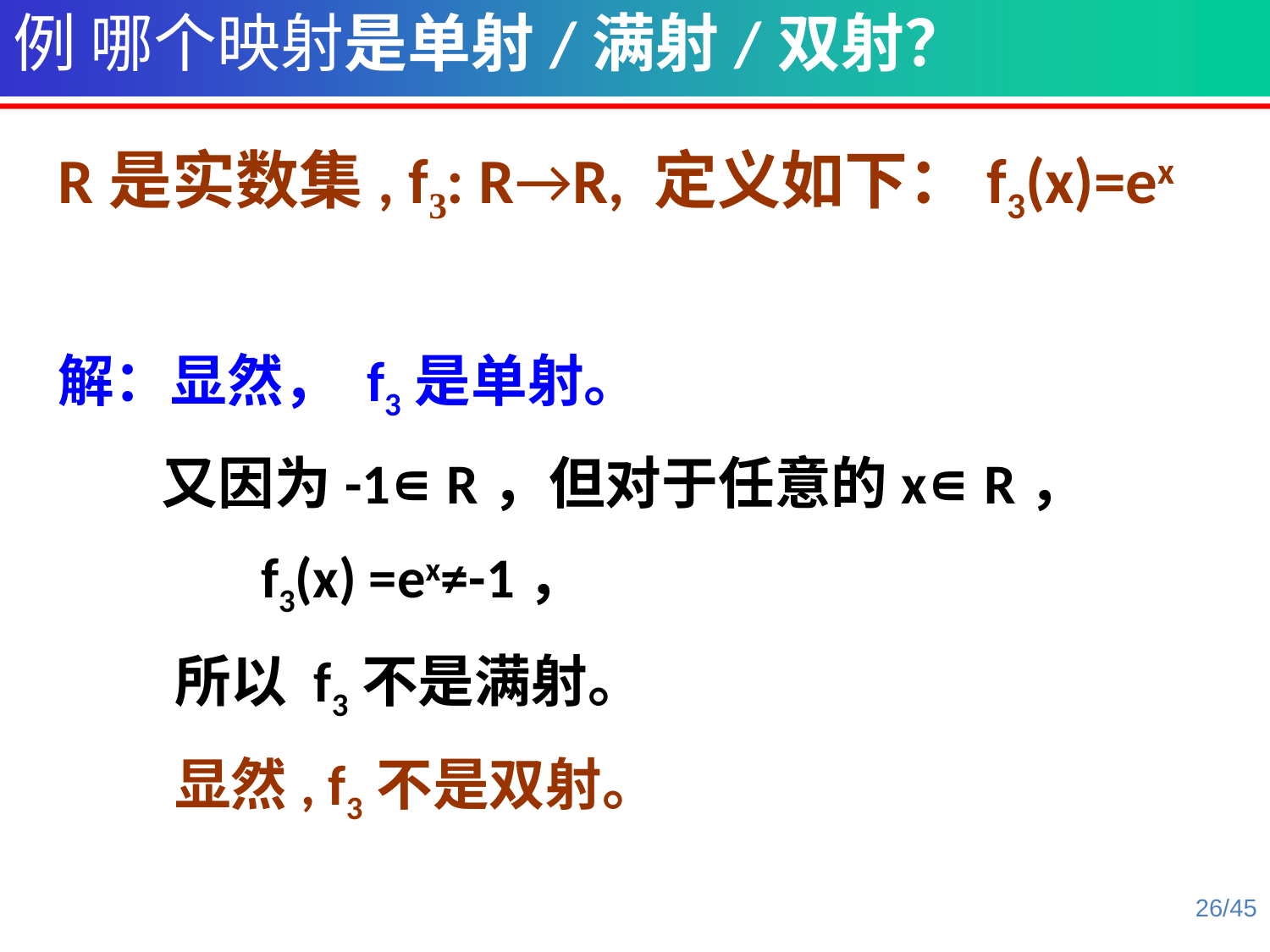

例 哪个映射是单射/满射/双射？
R是实数集, f3: R→R, 定义如下：f3(x)=ex

解：显然， f3是单射。
       又因为-1∊R，但对于任意的x∊R，
                f3(x) =ex≠-1，
        所以 f3不是满射。
        显然, f3不是双射。
26/45